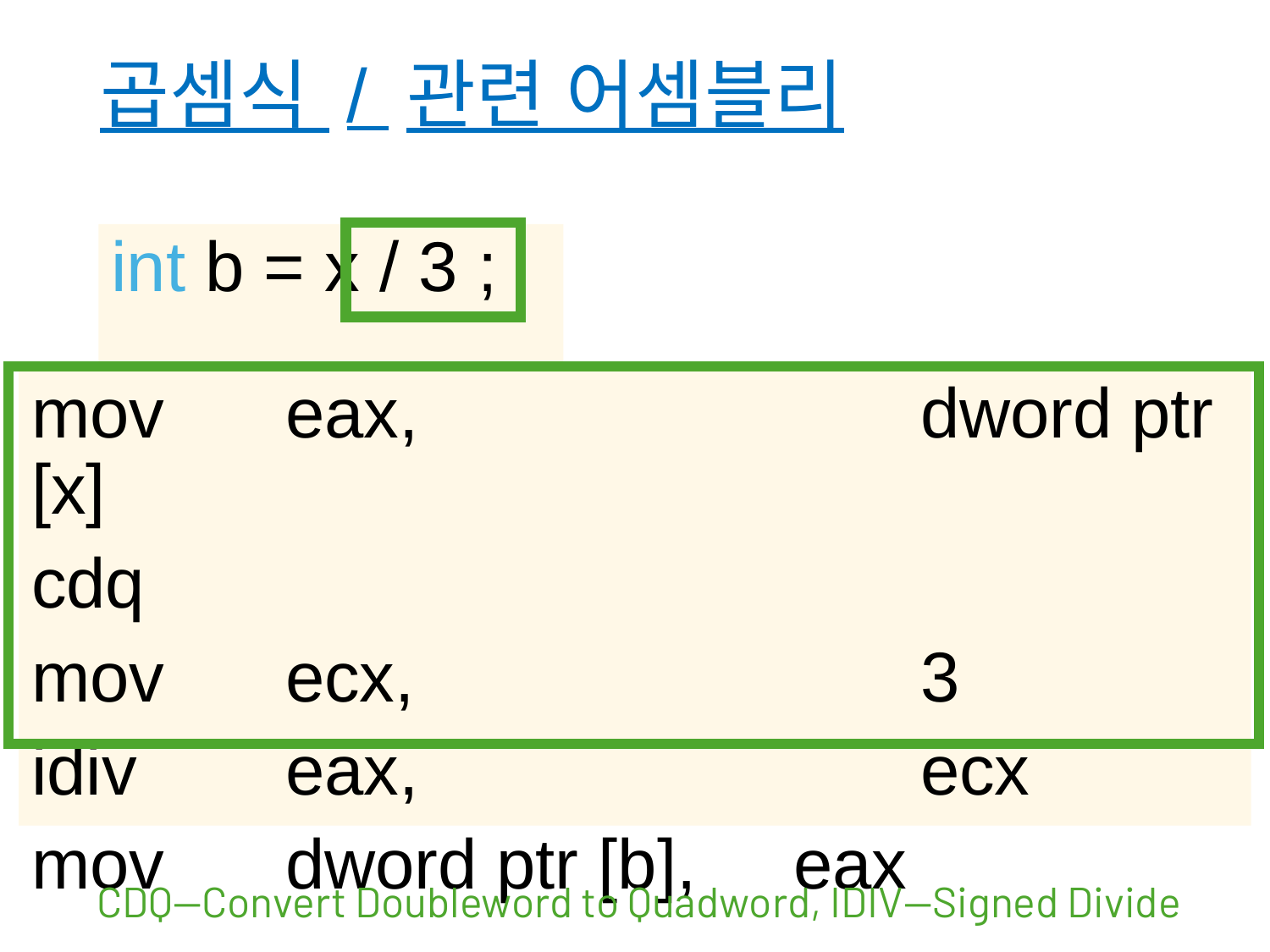

# 곱셈식 / 관련 어셈블리

int b = x / 3 ;

mov	eax,				dword ptr [x]
cdq
mov	ecx,				3
idiv		eax,				ecx
mov	dword ptr [b],	eax
CDQ—Convert Doubleword to Quadword, IDIV—Signed Divide